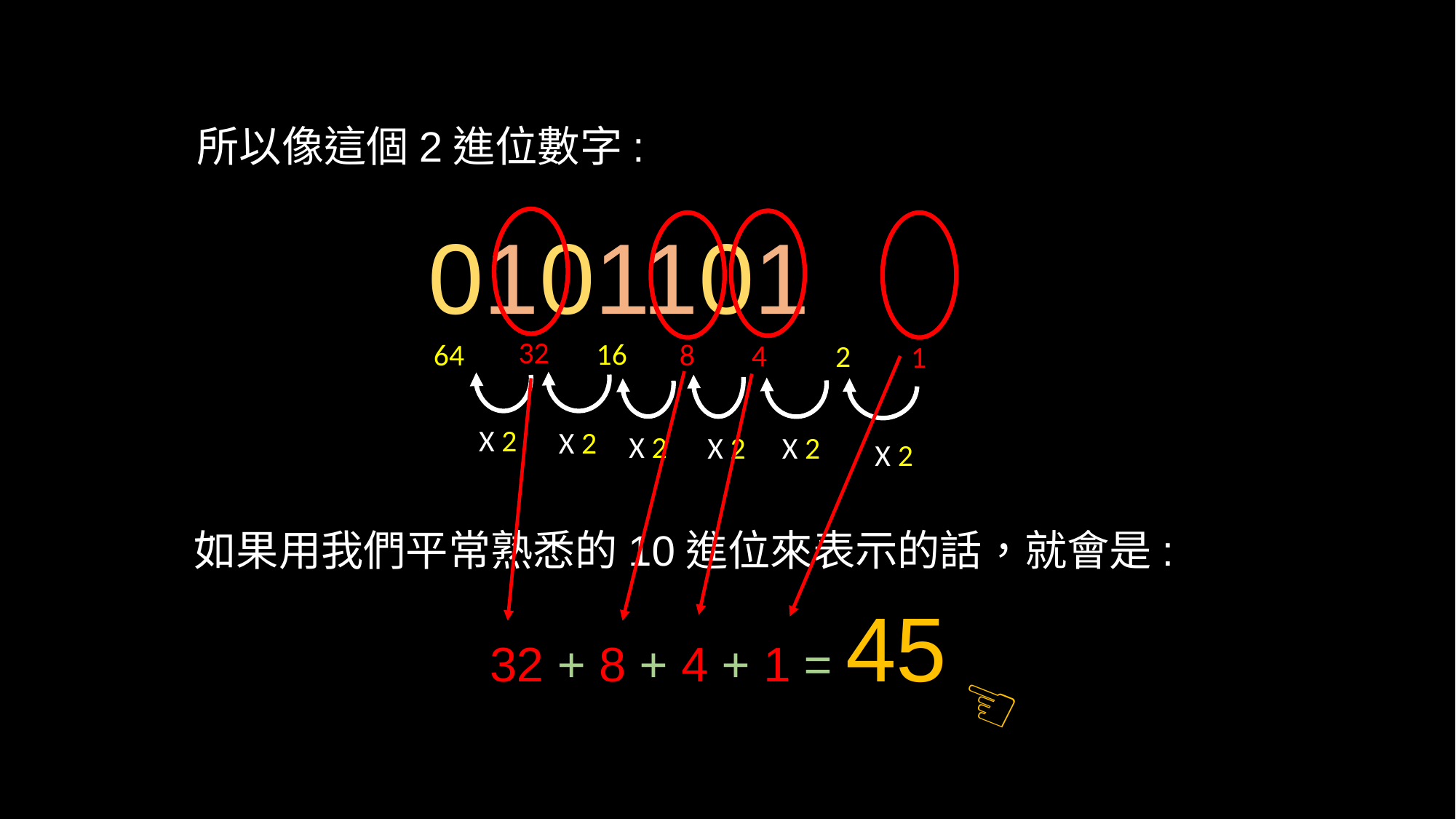

所以像這個2進位數字:

0101101

32
16
64
8
4
2
1

X 2
X 2
X 2
X 2
X 2
X 2
如果用我們平常熟悉的10進位來表示的話，就會是:
32 + 8 + 4 + 1 = 45
☜